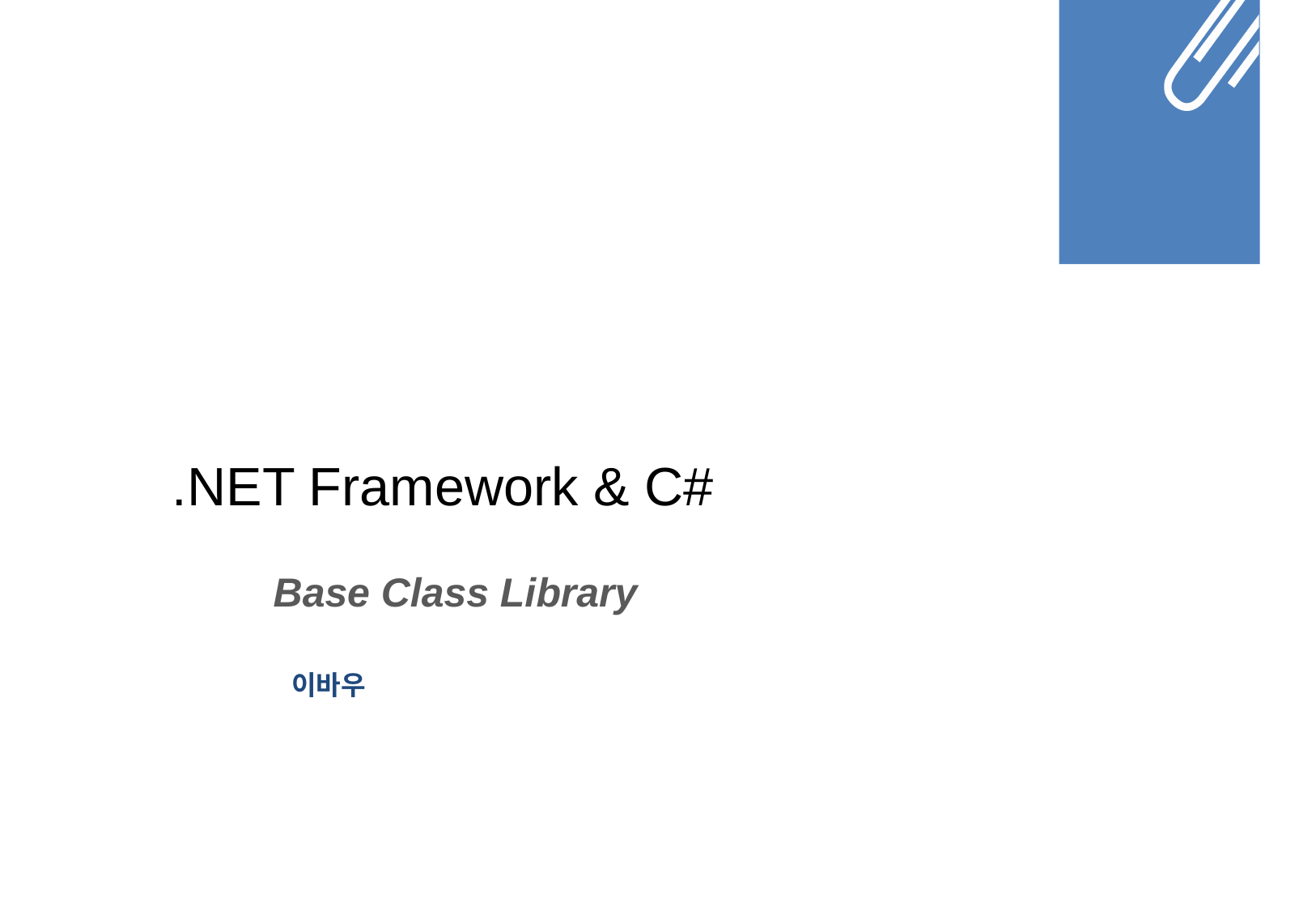

.NET Framework & C#
Base Class Library
 이바우